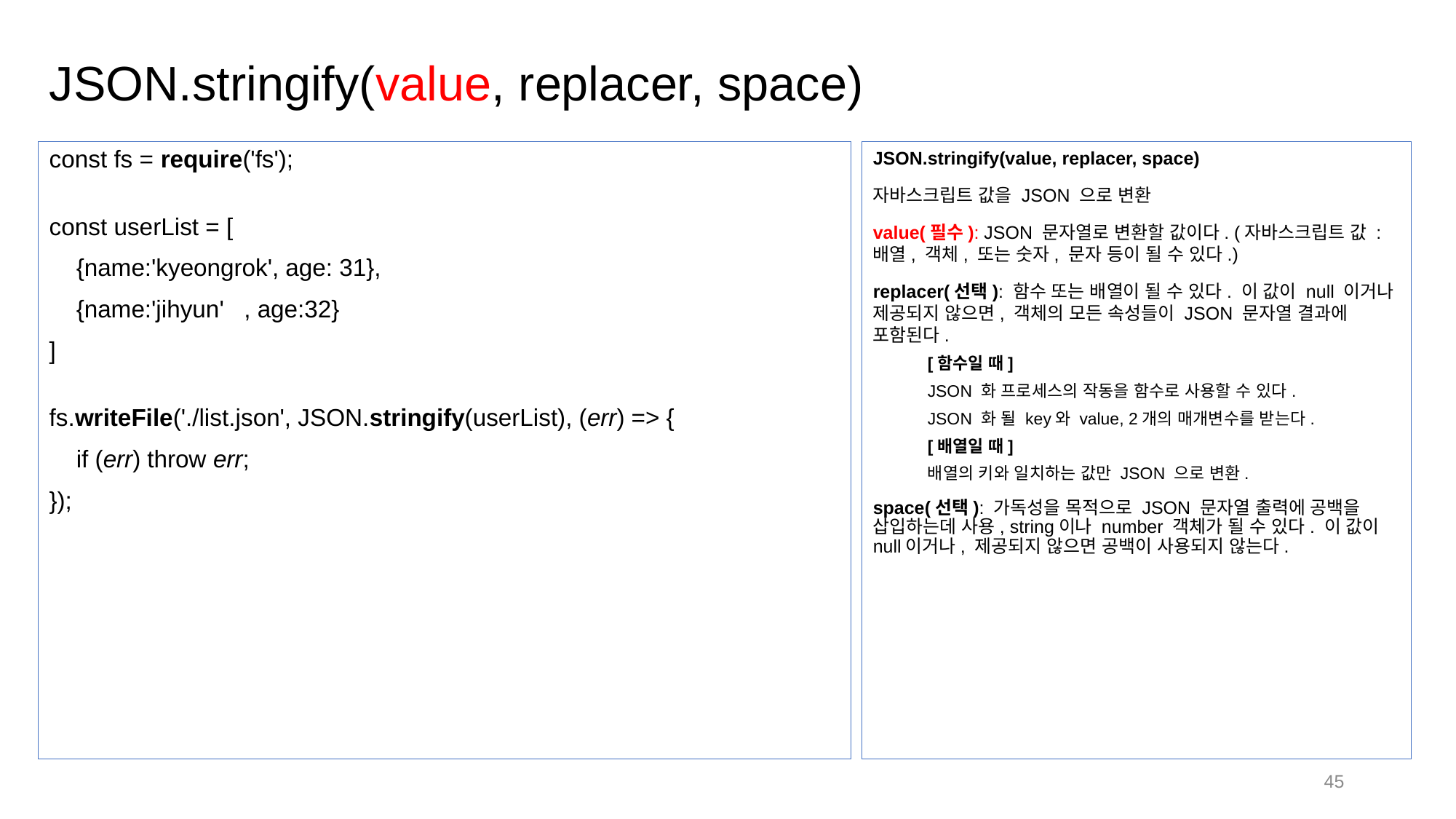

# JSON.stringify(value, replacer, space)
const fs = require('fs');
const userList = [
    {name:'kyeongrok', age: 31},
    {name:'jihyun'   , age:32}
]
fs.writeFile('./list.json', JSON.stringify(userList), (err) => {
    if (err) throw err;
});
JSON.stringify(value, replacer, space)
자바스크립트 값을 JSON 으로 변환
value(필수): JSON 문자열로 변환할 값이다. (자바스크립트 값 : 배열, 객체, 또는 숫자, 문자 등이 될 수 있다.)
replacer(선택): 함수 또는 배열이 될 수 있다. 이 값이 null 이거나 제공되지 않으면, 객체의 모든 속성들이 JSON 문자열 결과에 포함된다.
[함수일 때]
JSON 화 프로세스의 작동을 함수로 사용할 수 있다.
JSON 화 될 key와 value, 2개의 매개변수를 받는다.
[배열일 때]
배열의 키와 일치하는 값만 JSON 으로 변환.
space(선택): 가독성을 목적으로 JSON 문자열 출력에 공백을 삽입하는데 사용, string이나 number 객체가 될 수 있다. 이 값이  null이거나, 제공되지 않으면 공백이 사용되지 않는다.
45